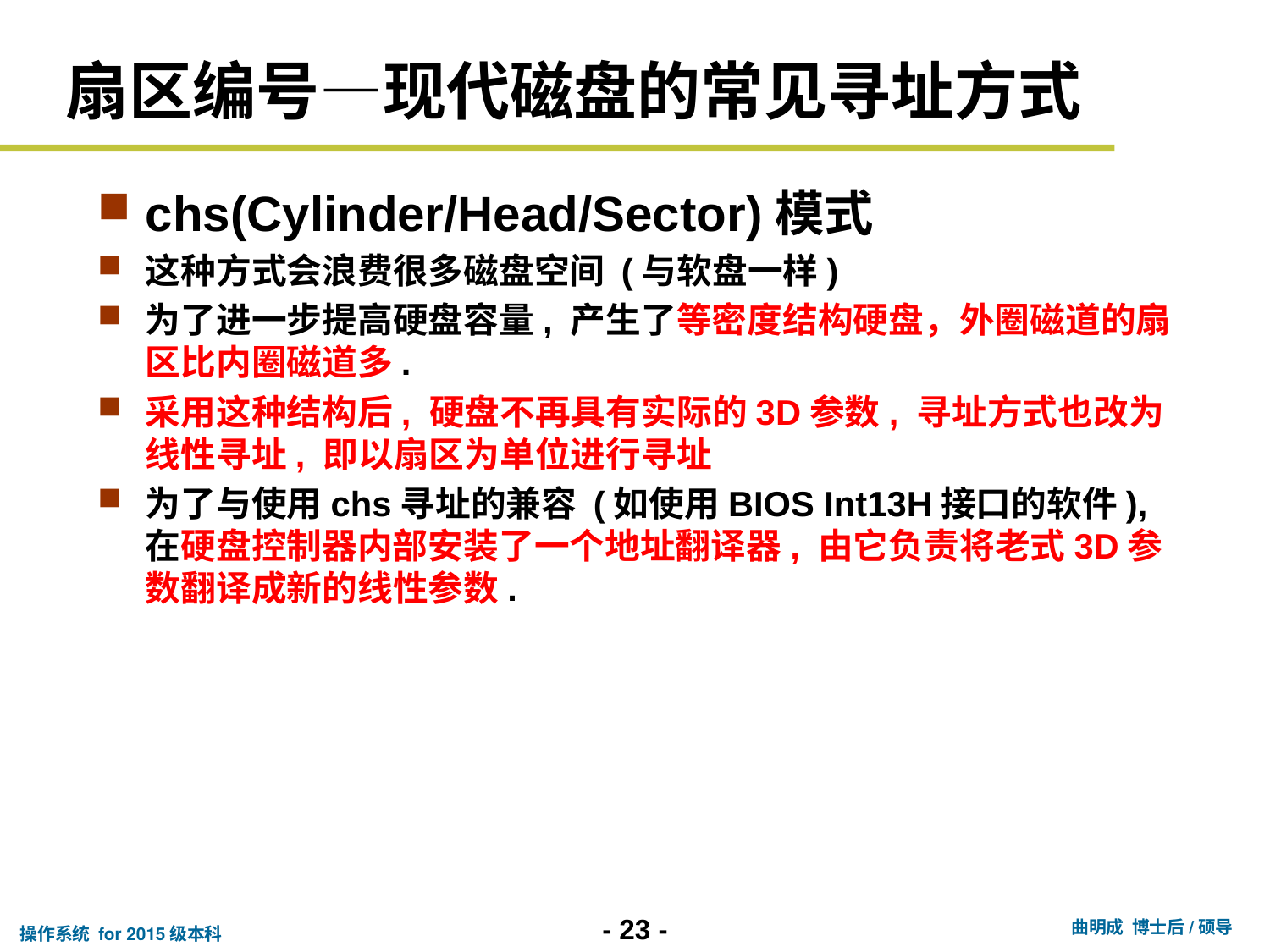

# 扇区编号—现代磁盘的常见寻址方式
chs(Cylinder/Head/Sector)模式
这种方式会浪费很多磁盘空间 (与软盘一样)
为了进一步提高硬盘容量, 产生了等密度结构硬盘，外圈磁道的扇区比内圈磁道多.
采用这种结构后, 硬盘不再具有实际的3D参数, 寻址方式也改为线性寻址, 即以扇区为单位进行寻址
为了与使用chs寻址的兼容 (如使用BIOS Int13H接口的软件), 在硬盘控制器内部安装了一个地址翻译器, 由它负责将老式3D参数翻译成新的线性参数.